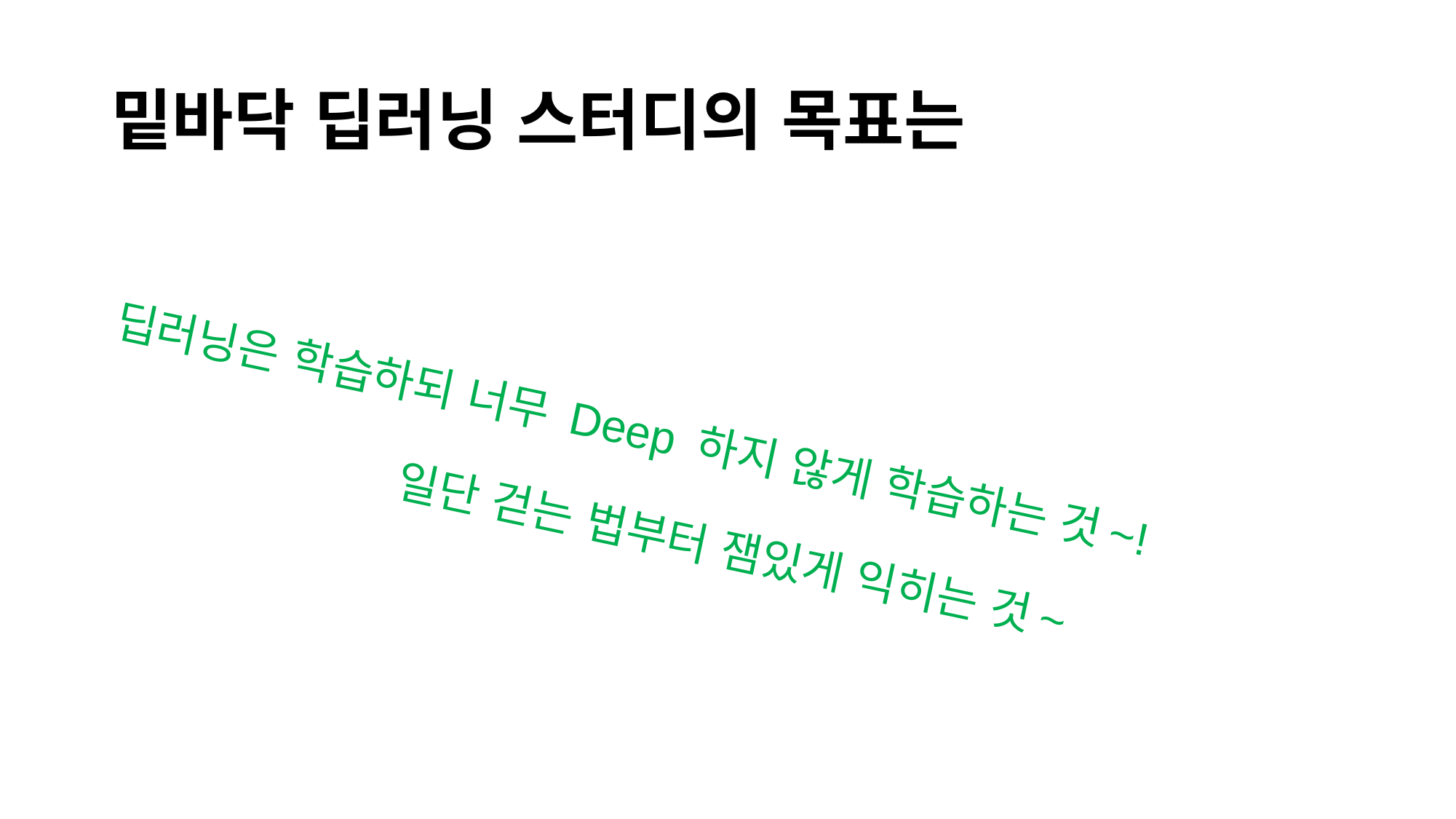

# 밑바닥 딥러닝 스터디의 목표는
딥러닝은 학습하되 너무 Deep 하지 않게 학습하는 것~!

일단 걷는 법부터 잼있게 익히는 것~